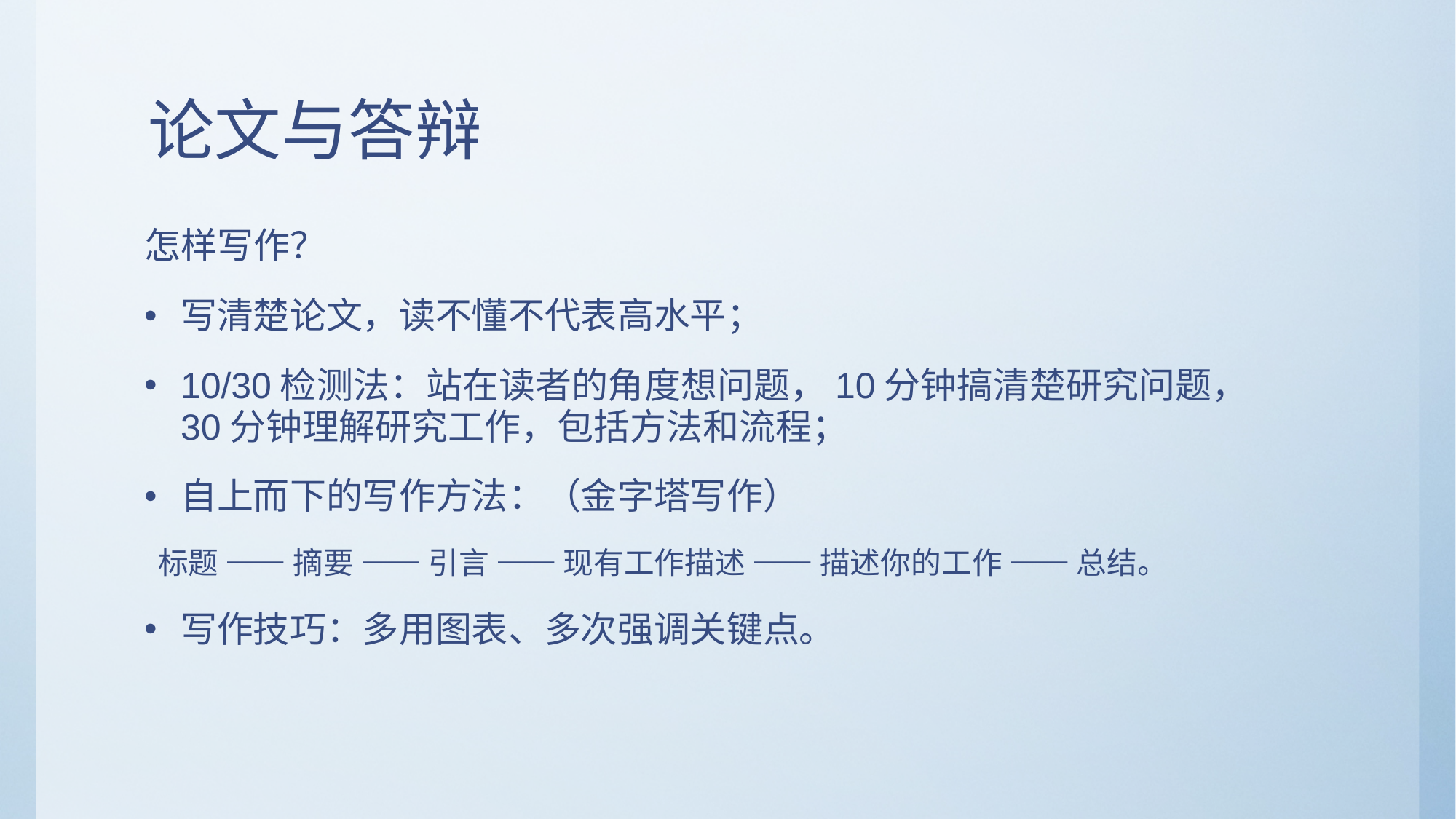

# 论文与答辩
怎样写作？
写清楚论文，读不懂不代表高水平；
10/30检测法：站在读者的角度想问题，10分钟搞清楚研究问题，30分钟理解研究工作，包括方法和流程；
自上而下的写作方法：（金字塔写作）
 标题 —— 摘要 —— 引言 —— 现有工作描述 —— 描述你的工作 —— 总结。
写作技巧：多用图表、多次强调关键点。